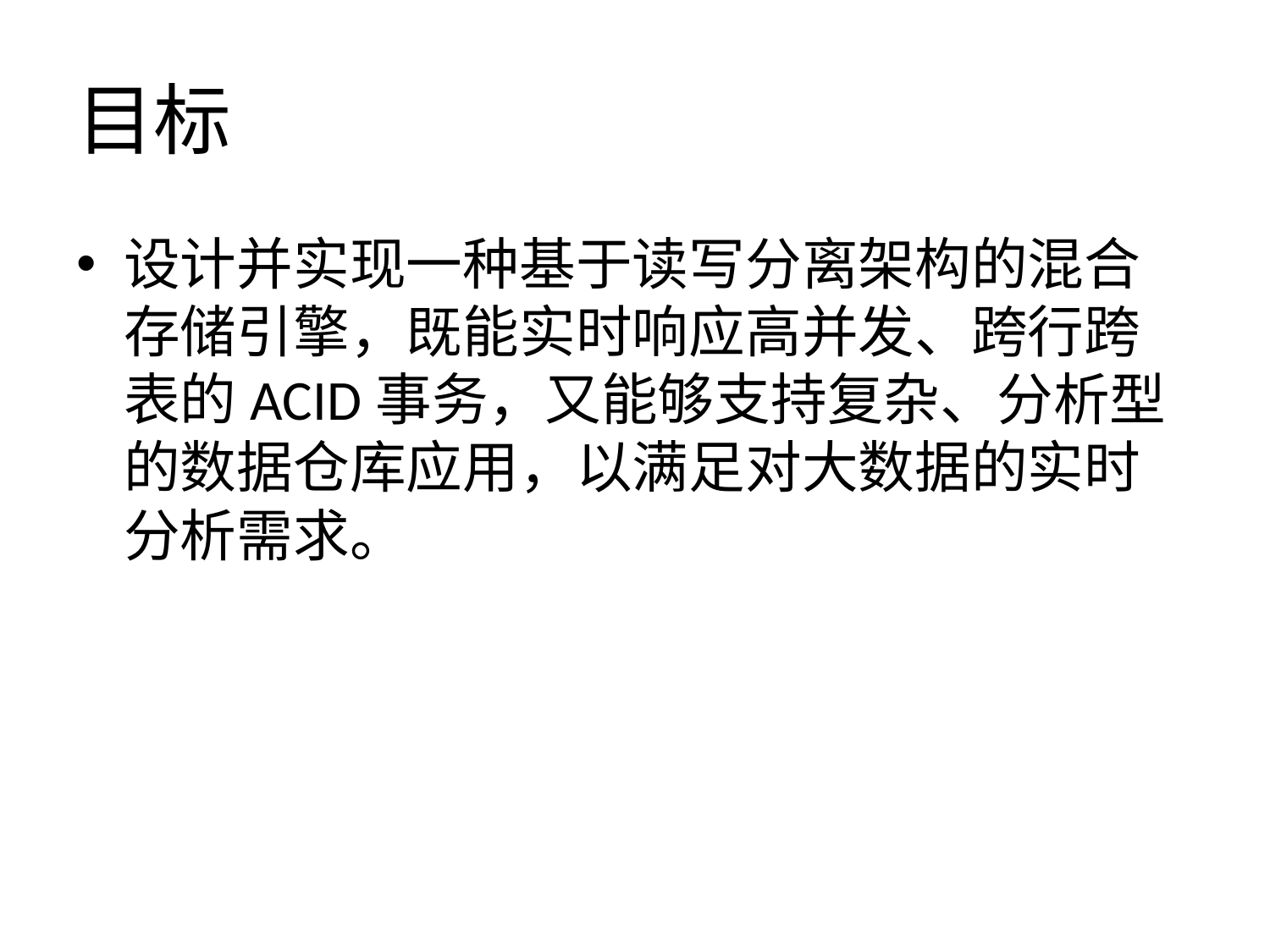

# 目标
设计并实现一种基于读写分离架构的混合存储引擎，既能实时响应高并发、跨行跨表的ACID事务，又能够支持复杂、分析型的数据仓库应用，以满足对大数据的实时分析需求。